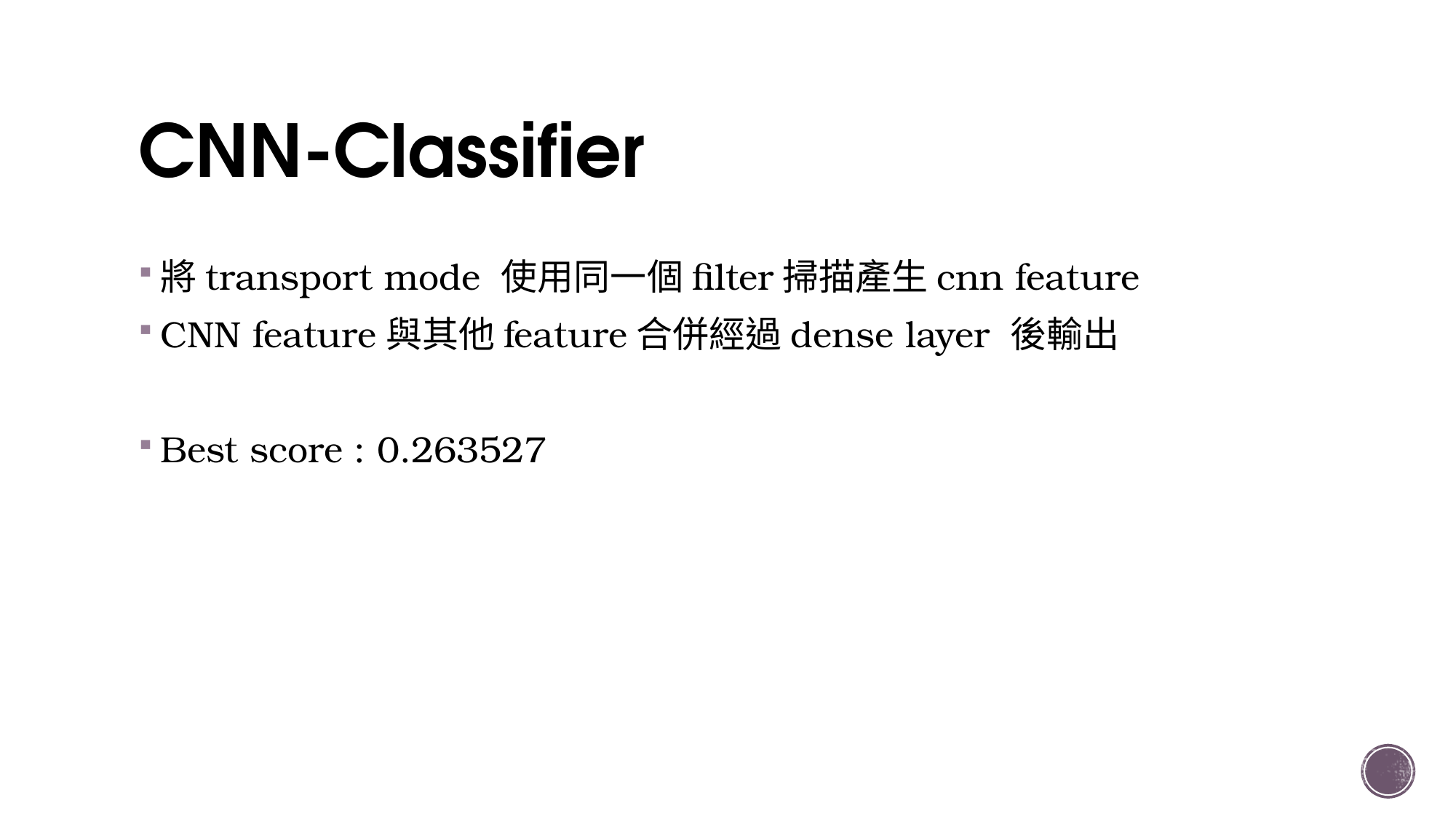

# CNN-Classifier
將transport mode 使用同一個filter掃描產生cnn feature
CNN feature與其他feature合併經過dense layer 後輸出

Best score : 0.263527